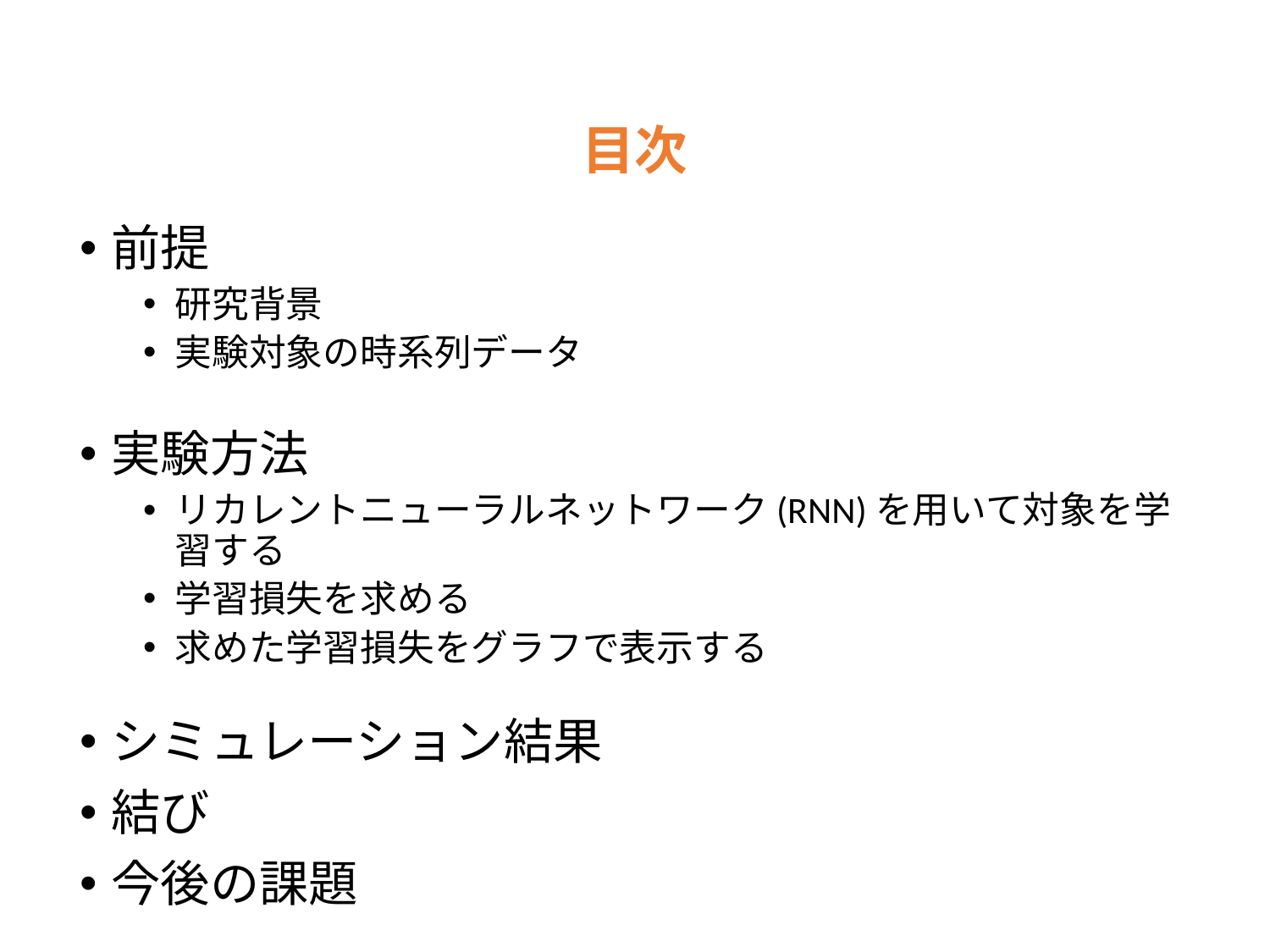

# 目次
前提
研究背景
実験対象の時系列データ

実験方法
リカレントニューラルネットワーク(RNN)を用いて対象を学習する
学習損失を求める
求めた学習損失をグラフで表示する

シミュレーション結果
結び
今後の課題